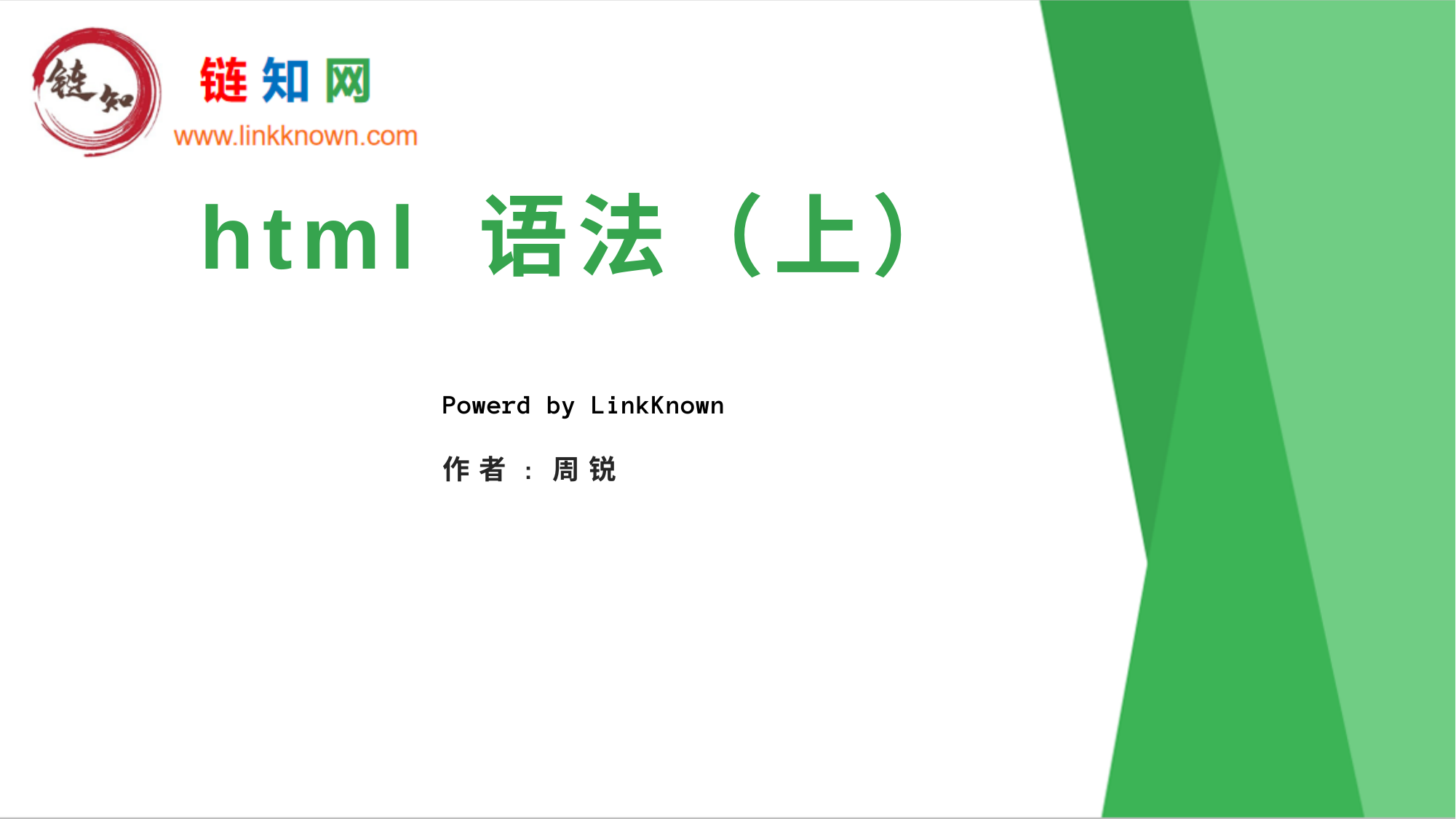

# html 语法（上）
Powerd by LinkKnown

作者:周锐